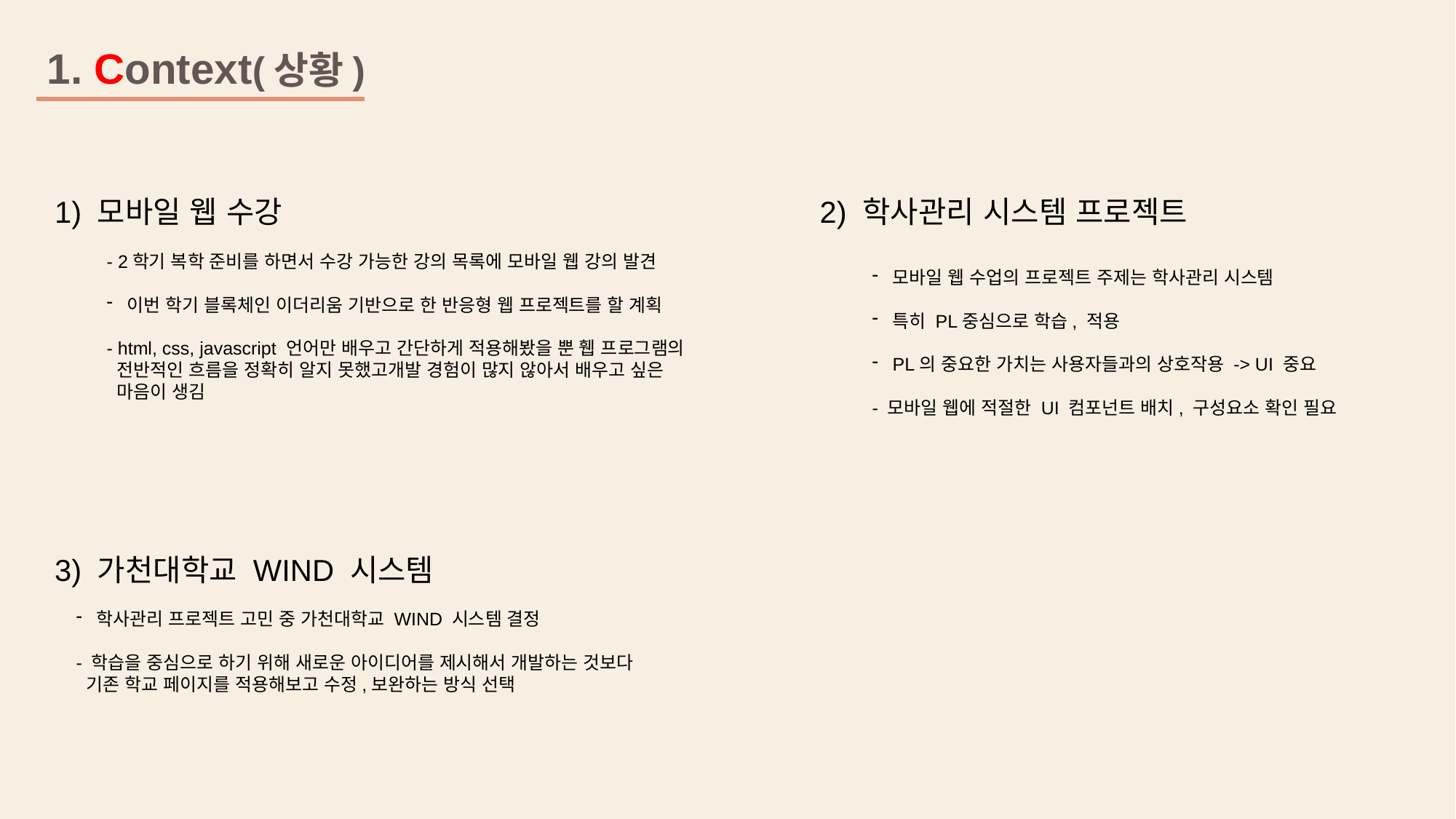

1. Context(상황)
1) 모바일 웹 수강
2) 학사관리 시스템 프로젝트
- 2학기 복학 준비를 하면서 수강 가능한 강의 목록에 모바일 웹 강의 발견

이번 학기 블록체인 이더리움 기반으로 한 반응형 웹 프로젝트를 할 계획

- html, css, javascript 언어만 배우고 간단하게 적용해봤을 뿐 휍 프로그램의
  전반적인 흐름을 정확히 알지 못했고개발 경험이 많지 않아서 배우고 싶은
  마음이 생김
모바일 웹 수업의 프로젝트 주제는 학사관리 시스템

특히 PL중심으로 학습, 적용

PL의 중요한 가치는 사용자들과의 상호작용 -> UI 중요

- 모바일 웹에 적절한 UI 컴포넌트 배치, 구성요소 확인 필요
3) 가천대학교 WIND 시스템
학사관리 프로젝트 고민 중 가천대학교 WIND 시스템 결정

- 학습을 중심으로 하기 위해 새로운 아이디어를 제시해서 개발하는 것보다
  기존 학교 페이지를 적용해보고 수정,보완하는 방식 선택